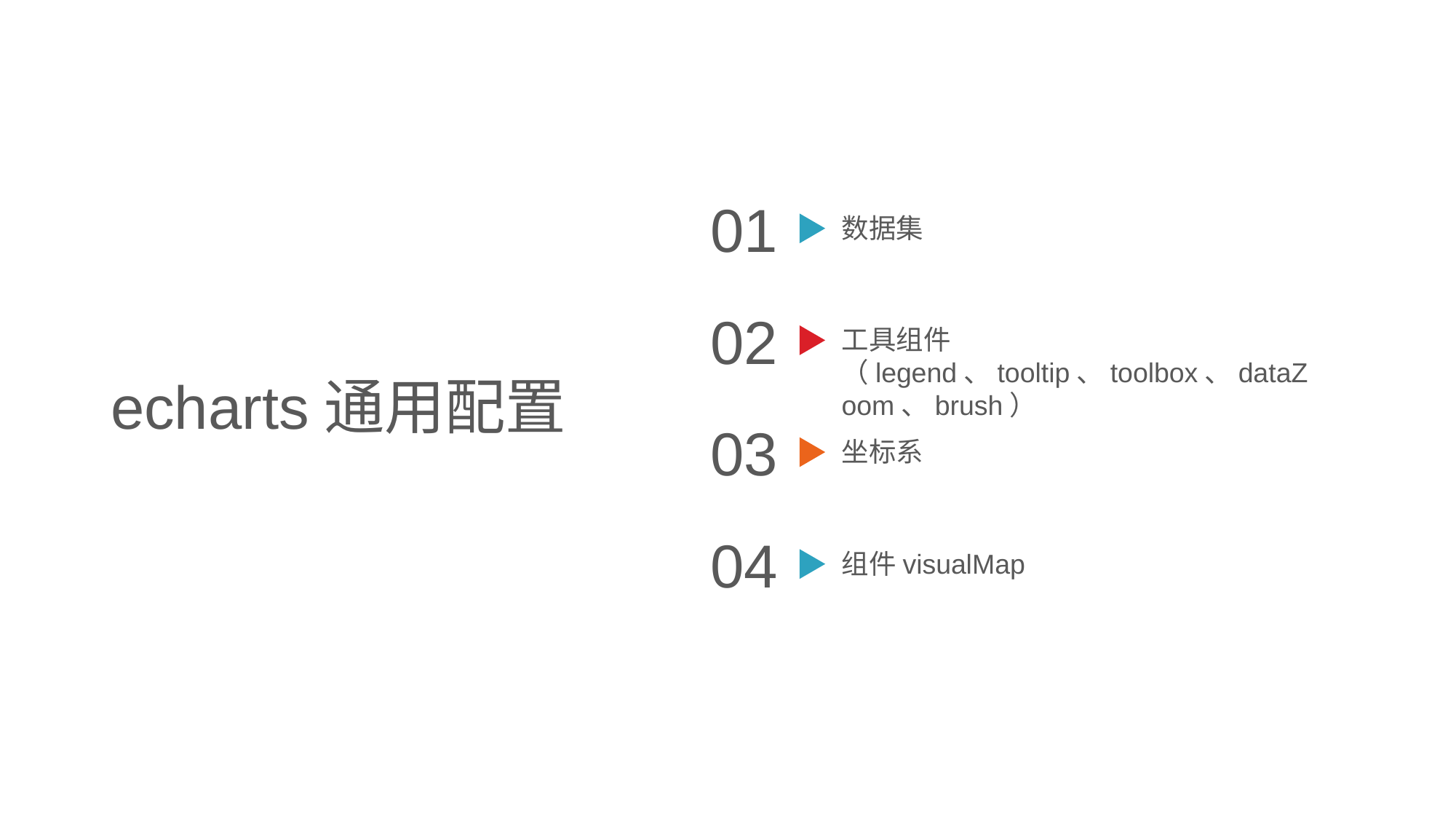

01
数据集

02
工具组件（legend、tooltip、toolbox、dataZoom、brush）

echarts通用配置
03
坐标系

04
组件visualMap